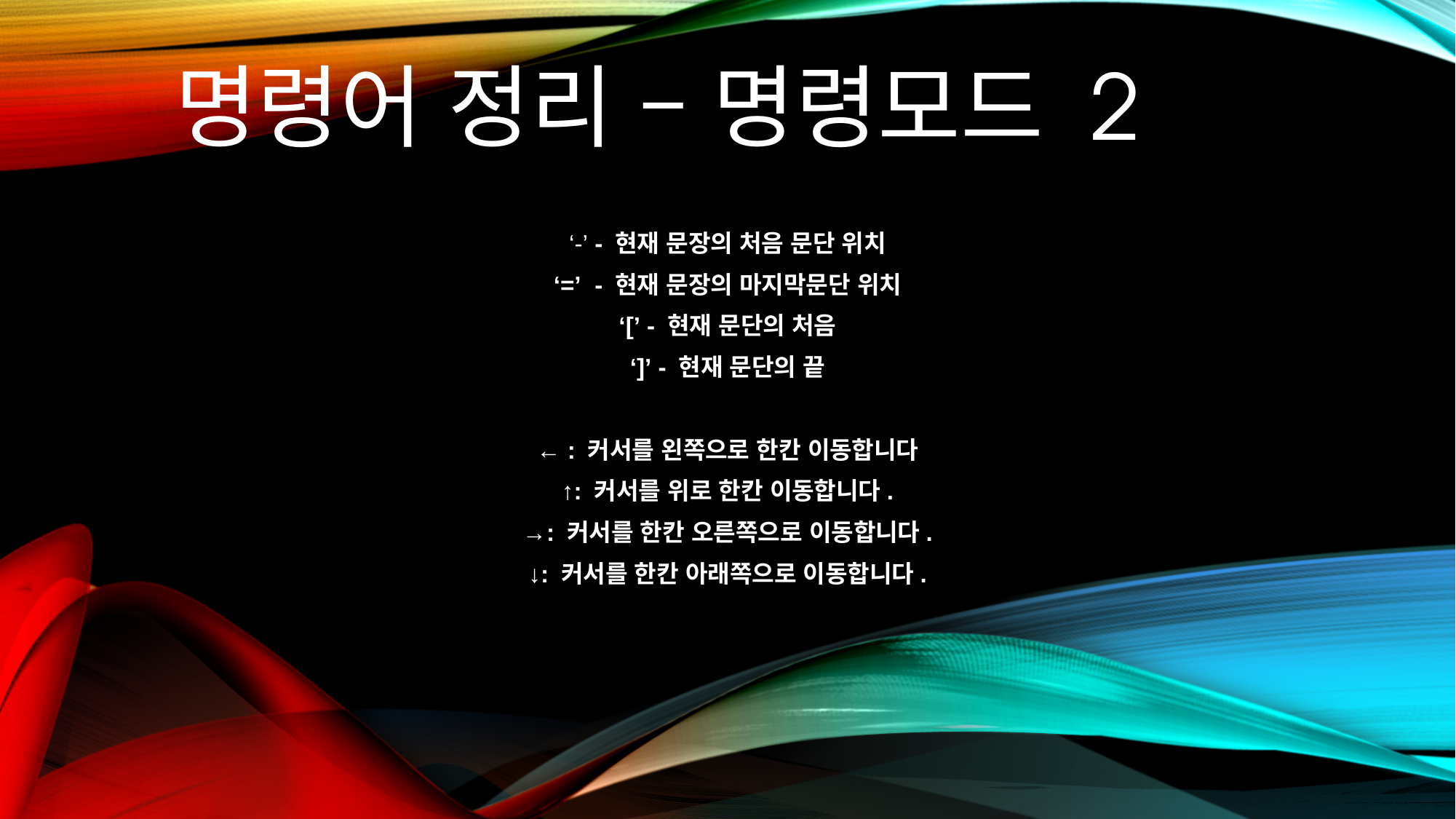

# 명령어 정리 – 명령모드 2
‘-’ - 현재 문장의 처음 문단 위치
‘=’  - 현재 문장의 마지막문단 위치
‘[’ - 현재 문단의 처음
‘]’ - 현재 문단의 끝

← : 커서를 왼쪽으로 한칸 이동합니다
↑: 커서를 위로 한칸 이동합니다.
→: 커서를 한칸 오른쪽으로 이동합니다.
↓: 커서를 한칸 아래쪽으로 이동합니다.